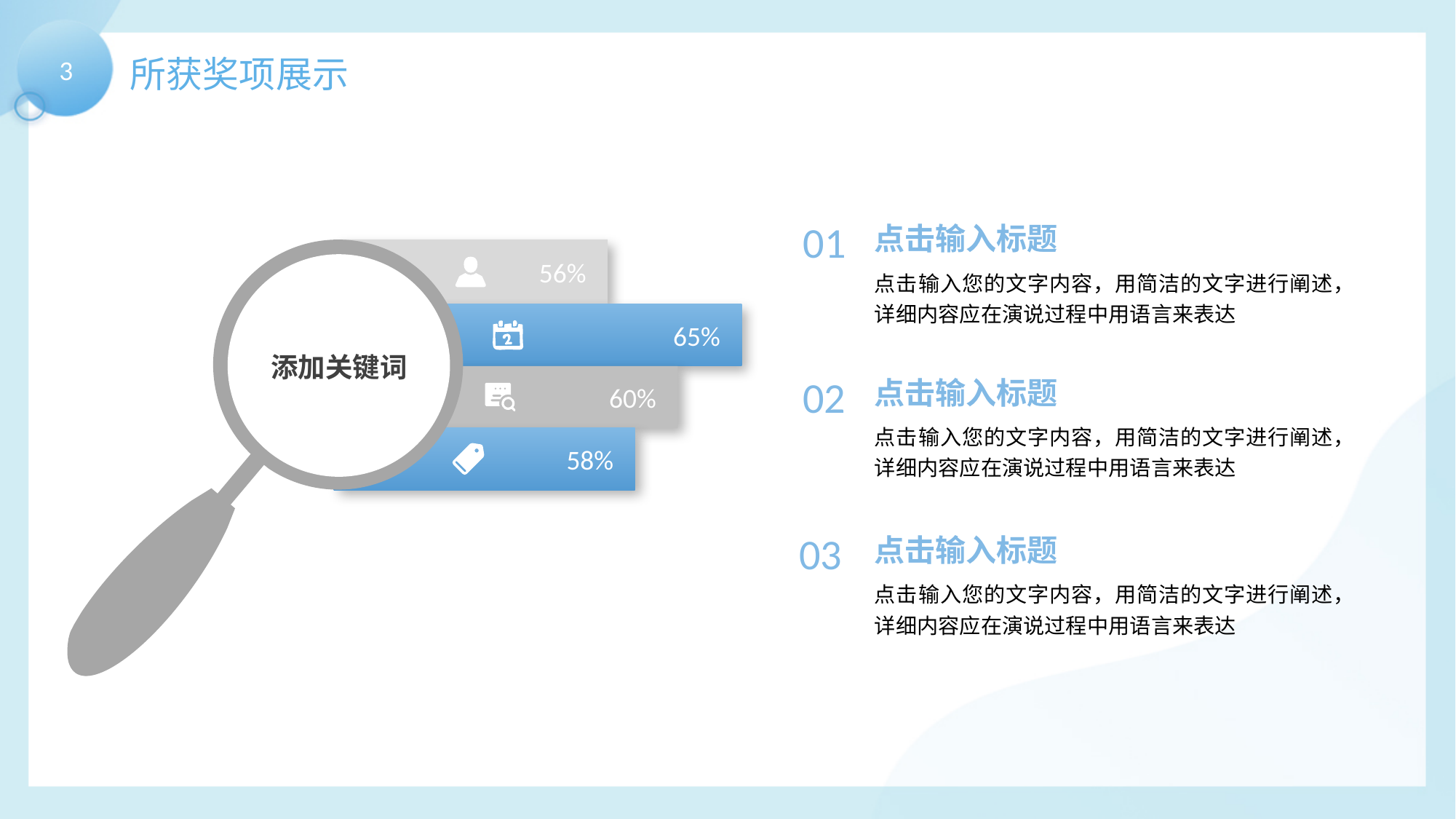

所获奖项展示
3
01
点击输入标题
56%

点击输入您的文字内容，用简洁的文字进行阐述，详细内容应在演说过程中用语言来表达
65%

添加关键词
60%
02
点击输入标题

点击输入您的文字内容，用简洁的文字进行阐述，详细内容应在演说过程中用语言来表达
58%

03
点击输入标题
点击输入您的文字内容，用简洁的文字进行阐述，详细内容应在演说过程中用语言来表达